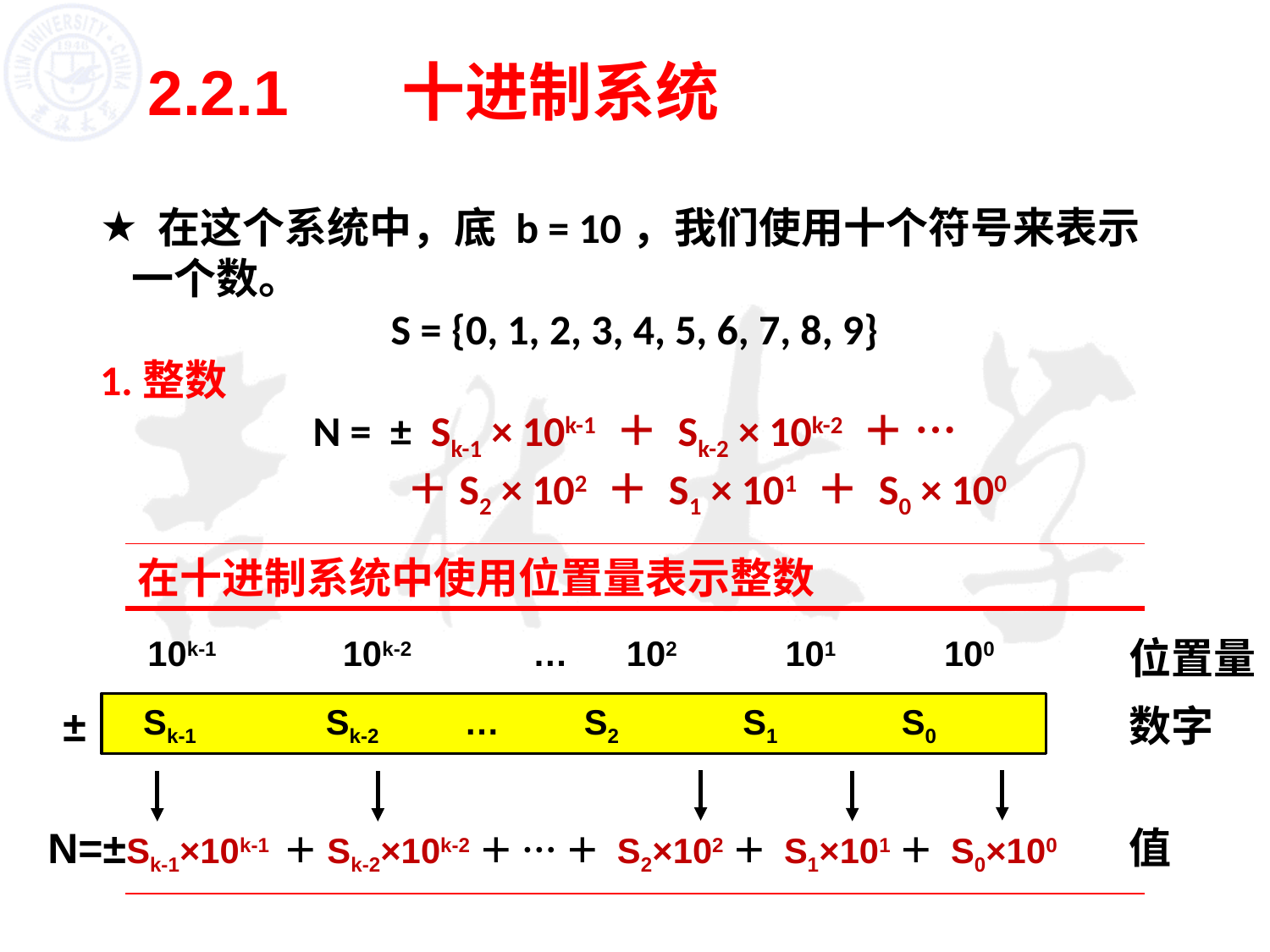

# 2.2.1	十进制系统
 在这个系统中，底 b = 10，我们使用十个符号来表示一个数。
S = {0, 1, 2, 3, 4, 5, 6, 7, 8, 9}
1.整数
N =  ±  Sk-1 × 10k-1 ＋ Sk-2 × 10k-2 ＋ …
              ＋S2 × 102 ＋ S1 × 101 ＋ S0 × 100

在十进制系统中使用位置量表示整数
10k-1＋Sk-2×10k-2 ＋Sk-1 …      102＋S1×101＋S0×100
位置量
±
数字
   Sk-1×10k ＋Sk-2× 1    …＋    S2×102＋S1×101＋S0
N=±Sk-1×10k-1 ＋Sk-2×10k-2＋ … ＋ S2×102＋ S1×101＋ S0×100
值